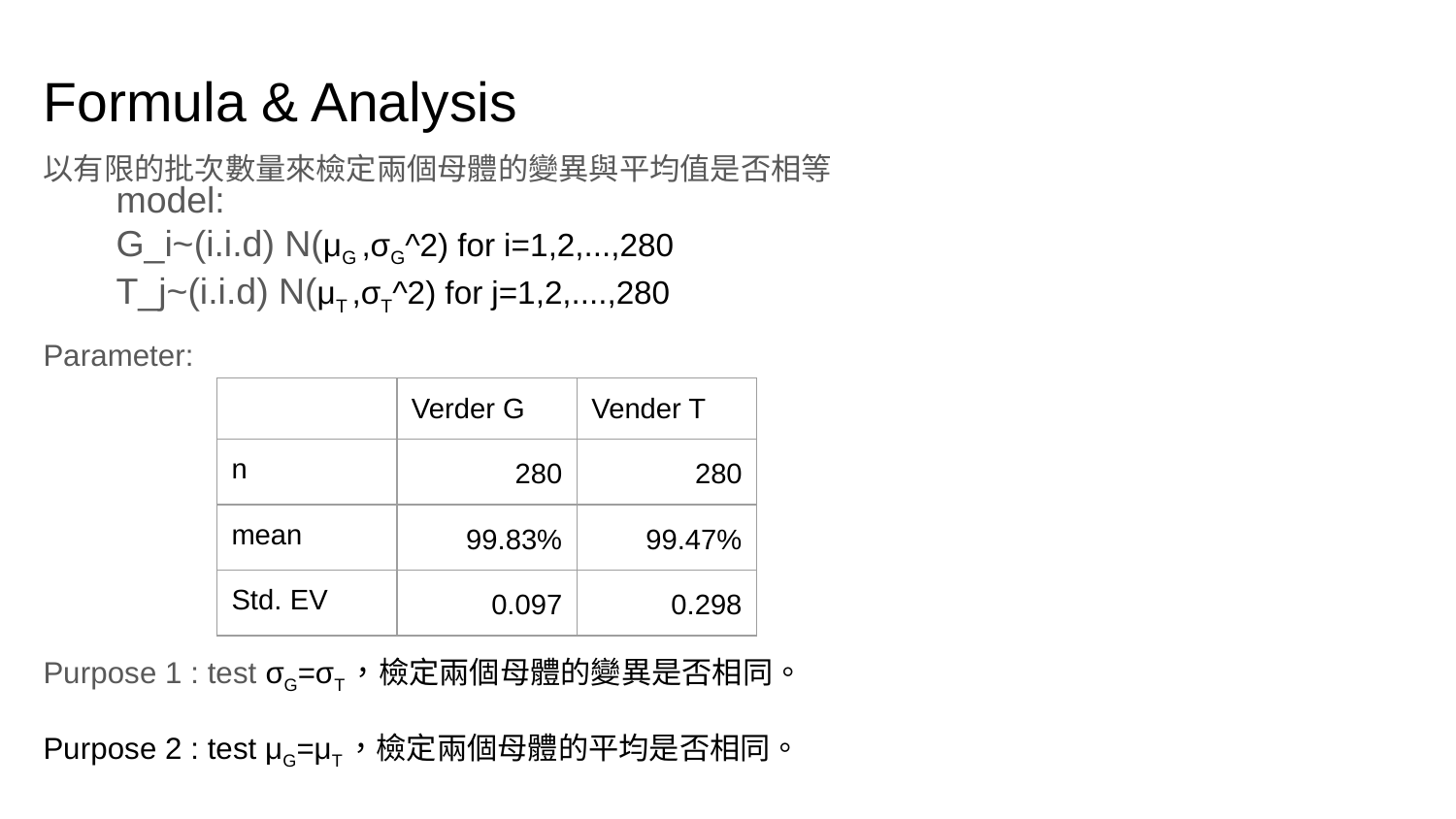

# Formula & Analysis
以有限的批次數量來檢定兩個母體的變異與平均值是否相等

Parameter:

Purpose 1 : test σG=σT，檢定兩個母體的變異是否相同。
Purpose 2 : test μG=μT，檢定兩個母體的平均是否相同。
model:
G_i~(i.i.d) N(μG ,σG^2) for i=1,2,...,280
T_j~(i.i.d) N(μT ,σT^2) for j=1,2,....,280

|  | Verder G | Vender T |
| --- | --- | --- |
| n | 280 | 280 |
| mean | 99.83% | 99.47% |
| Std. EV | 0.097 | 0.298 |